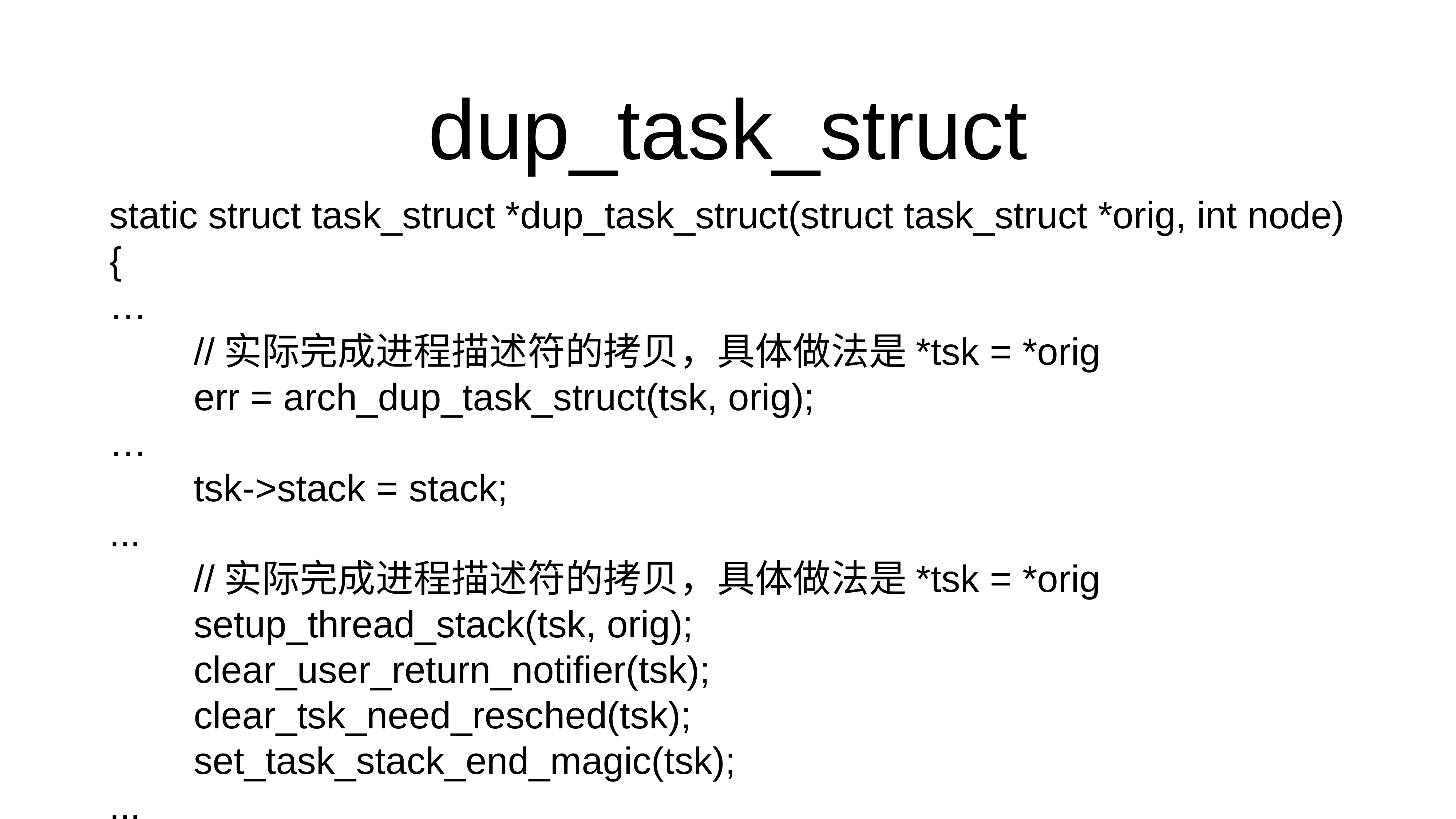

# dup_task_struct
static struct task_struct *dup_task_struct(struct task_struct *orig, int node)
{
…
        //实际完成进程描述符的拷贝，具体做法是*tsk = *orig
        err = arch_dup_task_struct(tsk, orig);
…
        tsk->stack = stack;
...
        //实际完成进程描述符的拷贝，具体做法是*tsk = *orig
        setup_thread_stack(tsk, orig);
        clear_user_return_notifier(tsk);
        clear_tsk_need_resched(tsk);
        set_task_stack_end_magic(tsk);
...
        return ts